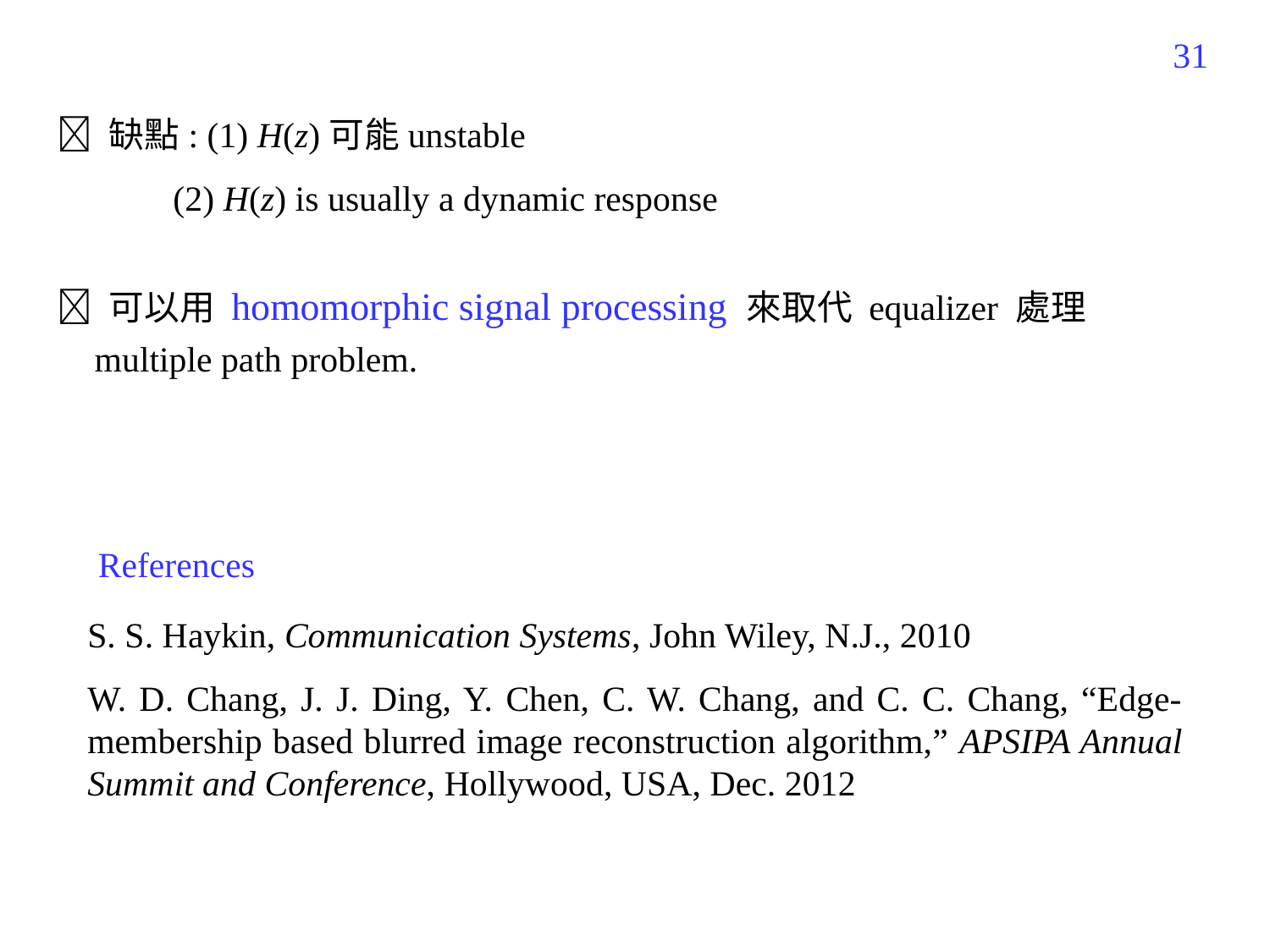

31
• 缺點: (1) H(z)可能unstable
             (2) H(z) is usually a dynamic response
• 可以用 homomorphic signal processing 來取代 equalizer 處理 multiple path problem.
References
S. S. Haykin, Communication Systems, John Wiley, N.J., 2010
W. D. Chang, J. J. Ding, Y. Chen, C. W. Chang, and C. C. Chang, “Edge-membership based blurred image reconstruction algorithm,” APSIPA Annual Summit and Conference, Hollywood, USA, Dec. 2012